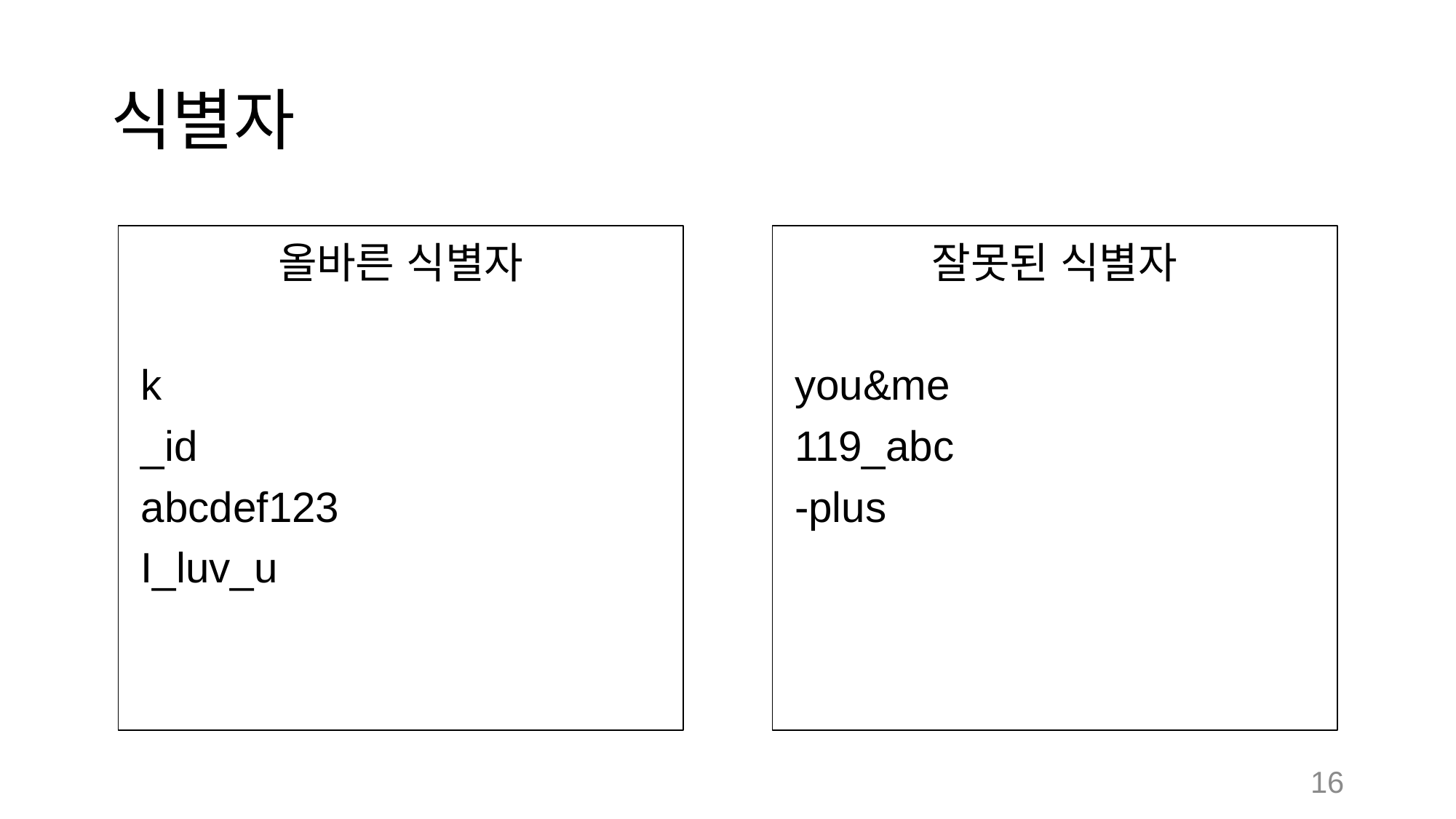

# 식별자

올바른 식별자

 k
 _id
 abcdef123
 I_luv_u
잘못된 식별자

 you&me
 119_abc
 -plus
16